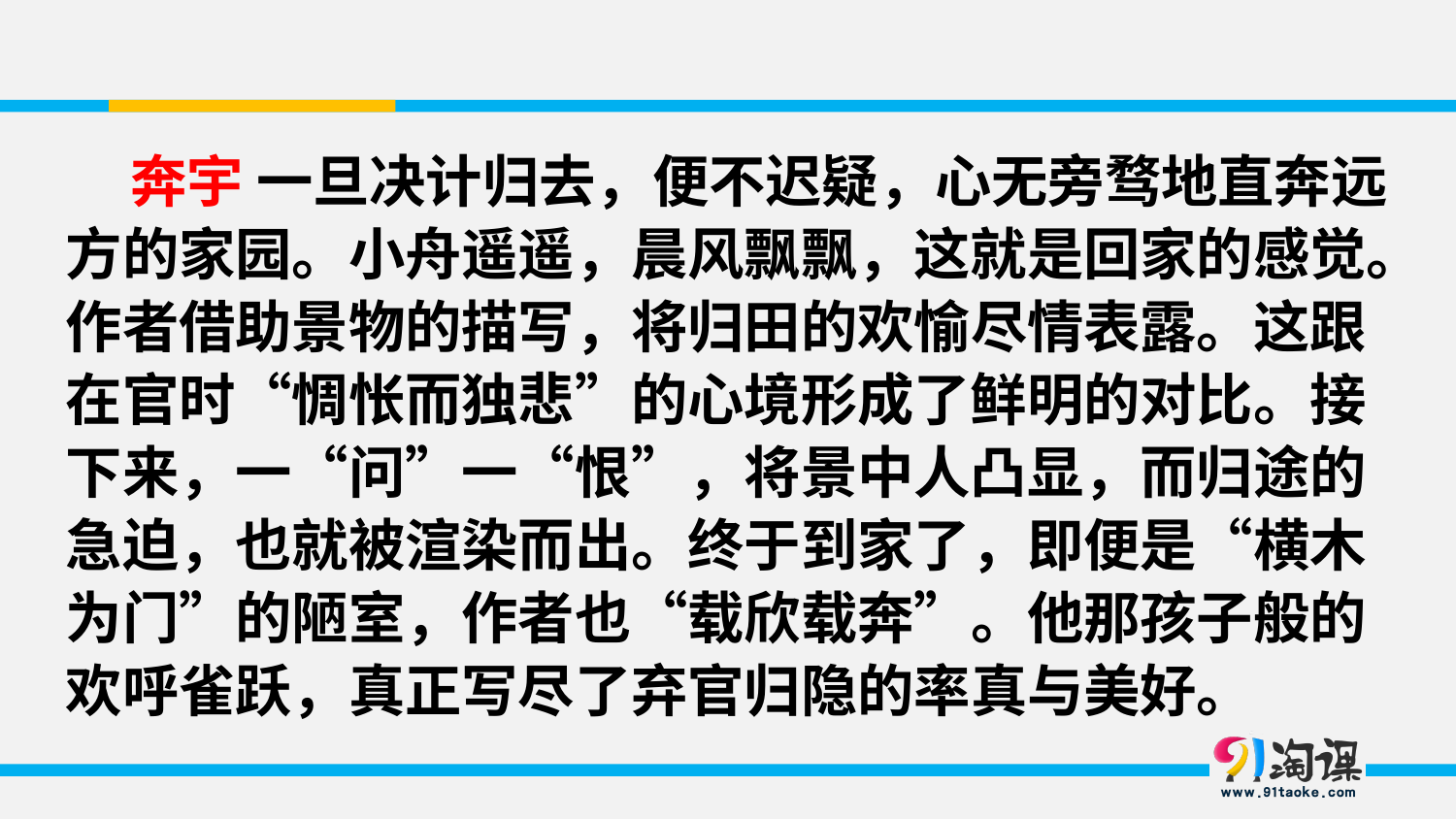

奔宇 一旦决计归去，便不迟疑，心无旁骛地直奔远方的家园。小舟遥遥，晨风飘飘，这就是回家的感觉。作者借助景物的描写，将归田的欢愉尽情表露。这跟在官时“惆怅而独悲”的心境形成了鲜明的对比。接下来，一“问”一“恨”，将景中人凸显，而归途的急迫，也就被渲染而出。终于到家了，即便是“横木为门”的陋室，作者也“载欣载奔”。他那孩子般的欢呼雀跃，真正写尽了弃官归隐的率真与美好。